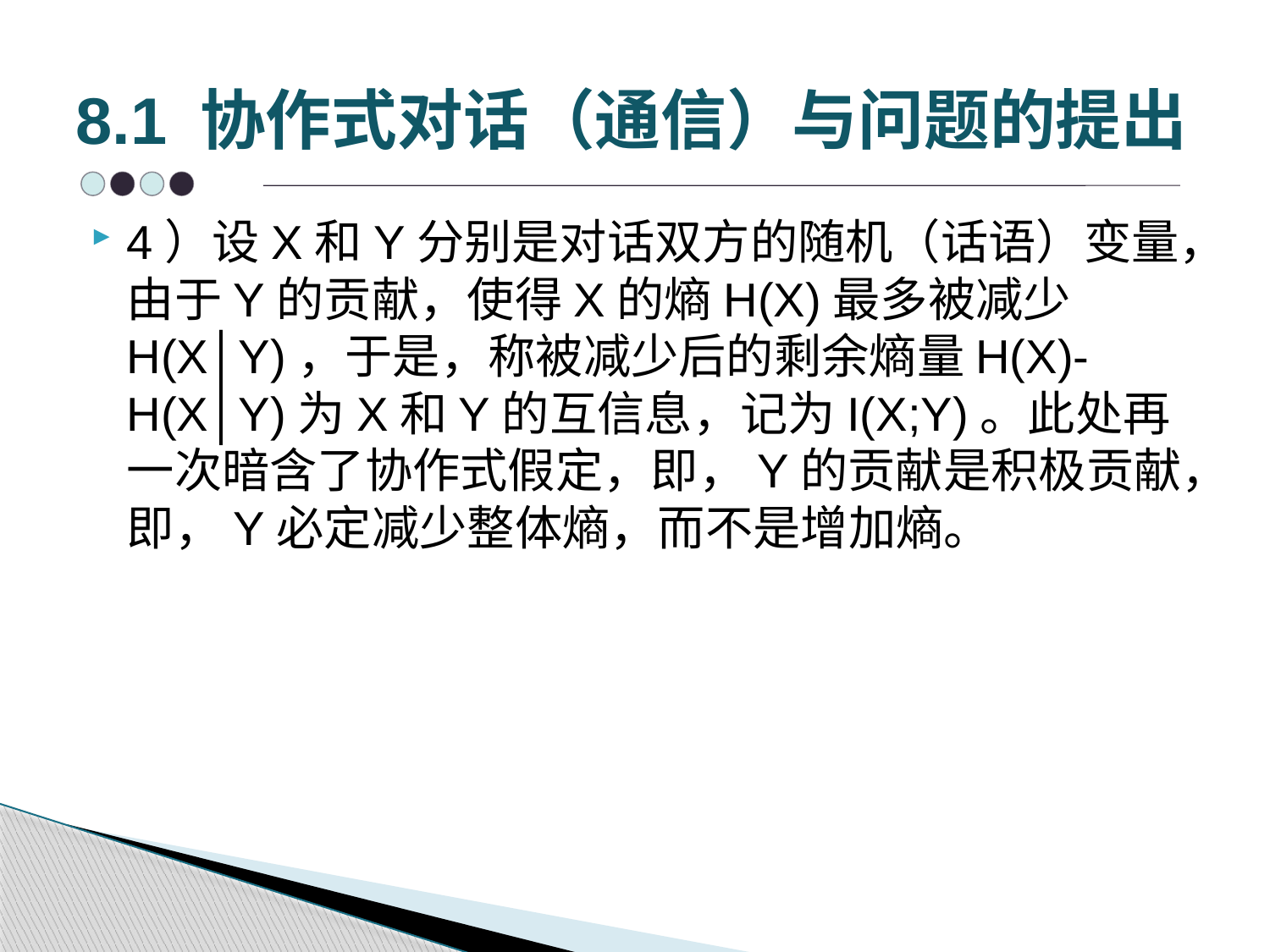

# 8.1 协作式对话（通信）与问题的提出

4）设X和Y分别是对话双方的随机（话语）变量，由于Y的贡献，使得X的熵H(X)最多被减少H(X│Y)，于是，称被减少后的剩余熵量H(X)- H(X│Y)为X和Y的互信息，记为I(X;Y)。此处再一次暗含了协作式假定，即，Y的贡献是积极贡献，即，Y必定减少整体熵，而不是增加熵。